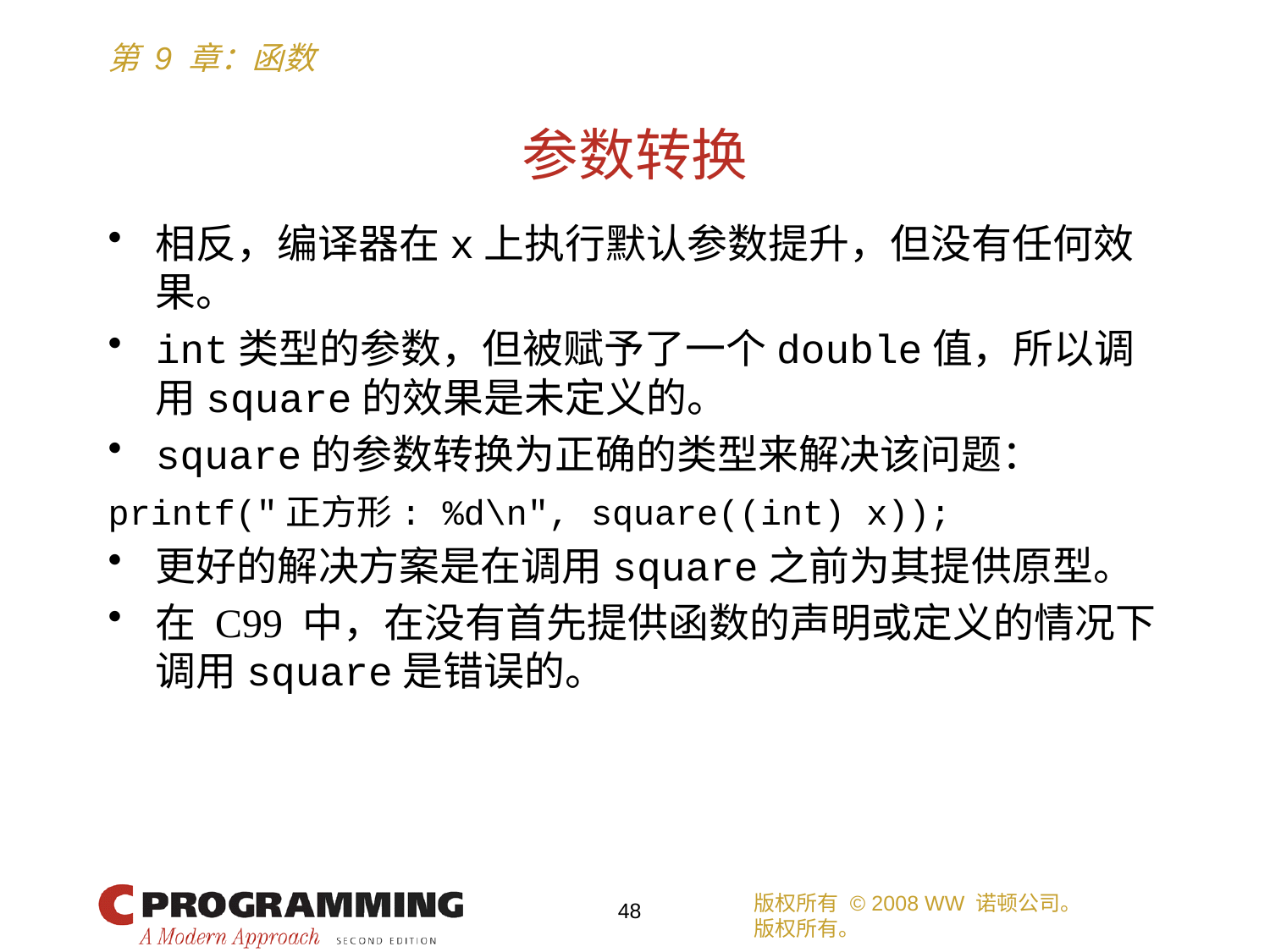

# 参数转换
相反，编译器在x上执行默认参数提升，但没有任何效果。
int类型的参数，但被赋予了一个double值，所以调用square的效果是未定义的。
square的参数转换为正确的类型来解决该问题：
printf("正方形: %d\n", square((int) x));
更好的解决方案是在调用square之前为其提供原型。
在 C99 中，在没有首先提供函数的声明或定义的情况下调用square是错误的。
版权所有 © 2008 WW 诺顿公司。
版权所有。
48